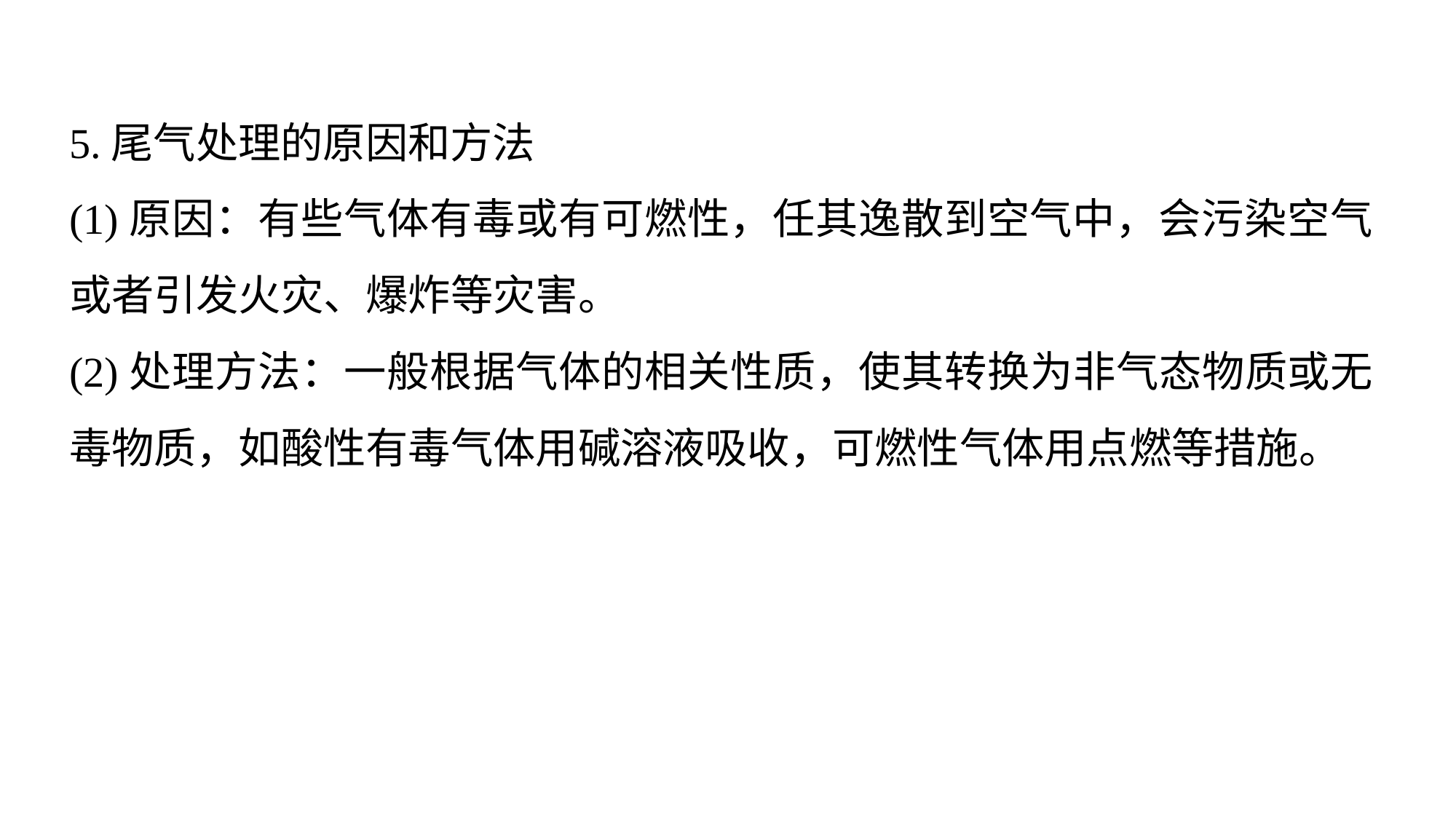

5.尾气处理的原因和方法
(1)原因：有些气体有毒或有可燃性，任其逸散到空气中，会污染空气或者引发火灾、爆炸等灾害。
(2)处理方法：一般根据气体的相关性质，使其转换为非气态物质或无毒物质，如酸性有毒气体用碱溶液吸收，可燃性气体用点燃等措施。